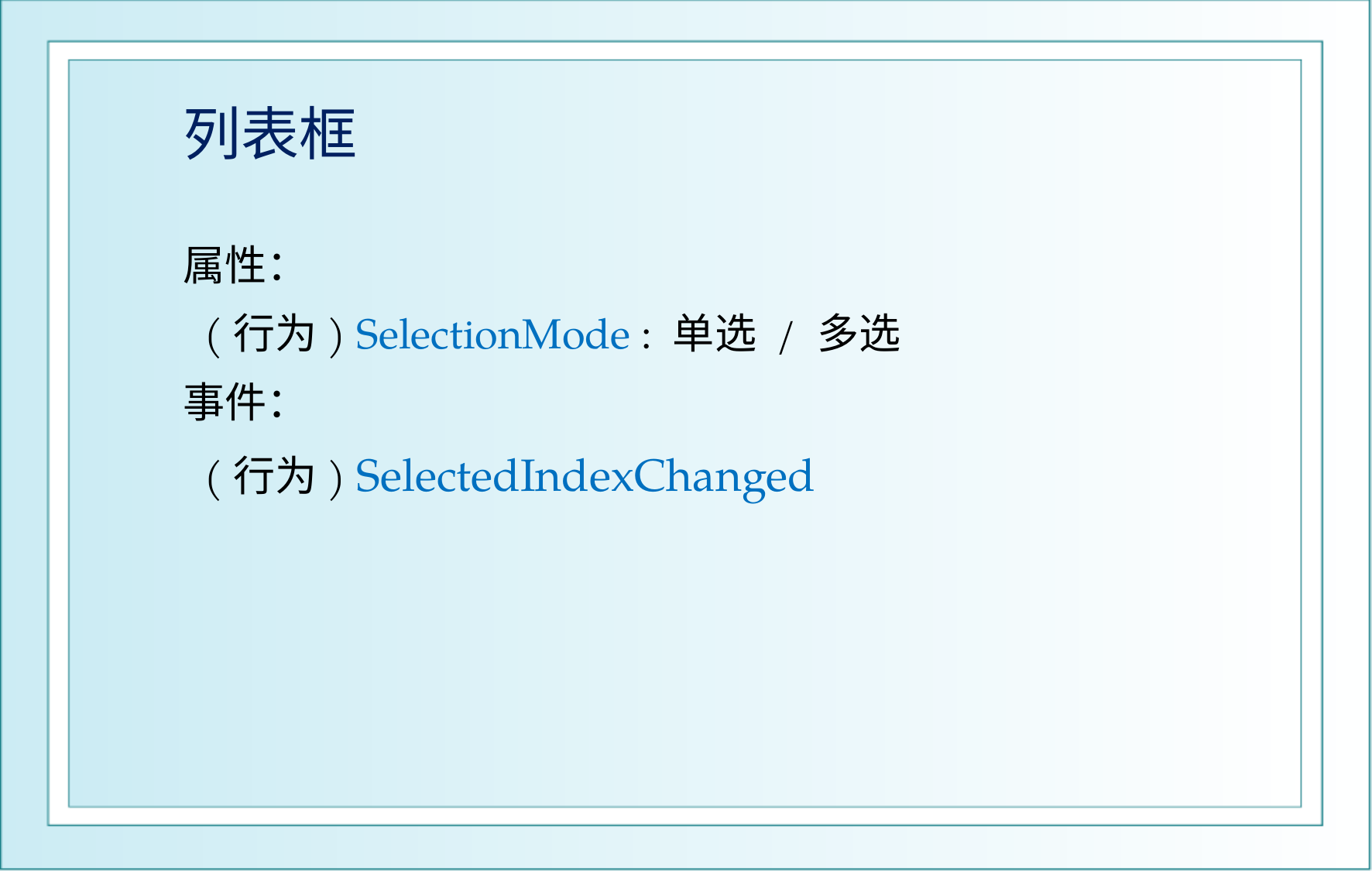

# 列表框
属性：
  (行为) SelectionMode : 单选 / 多选
事件：
  (行为) SelectedIndexChanged